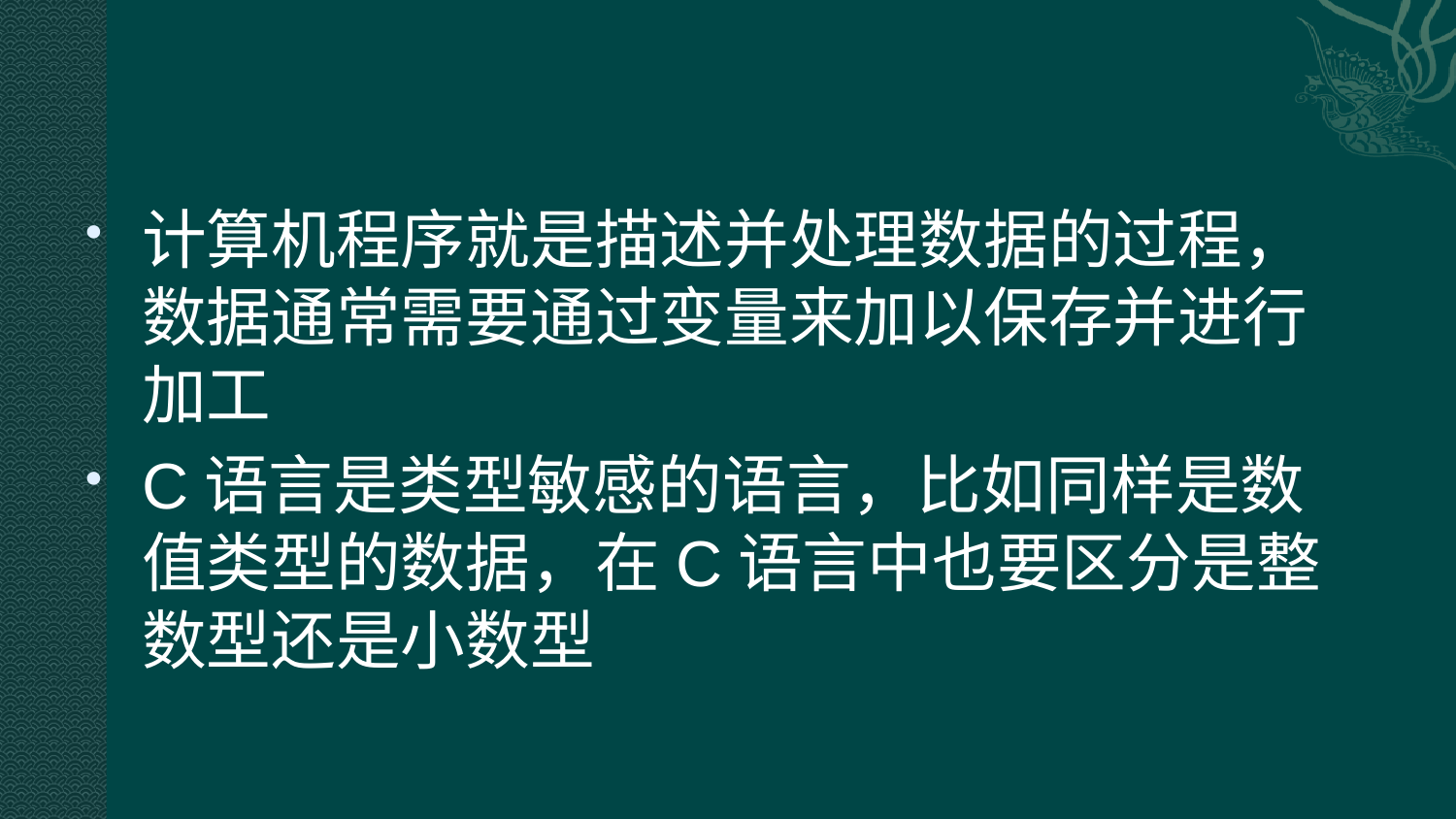

#
计算机程序就是描述并处理数据的过程，数据通常需要通过变量来加以保存并进行加工
C语言是类型敏感的语言，比如同样是数值类型的数据，在C语言中也要区分是整数型还是小数型